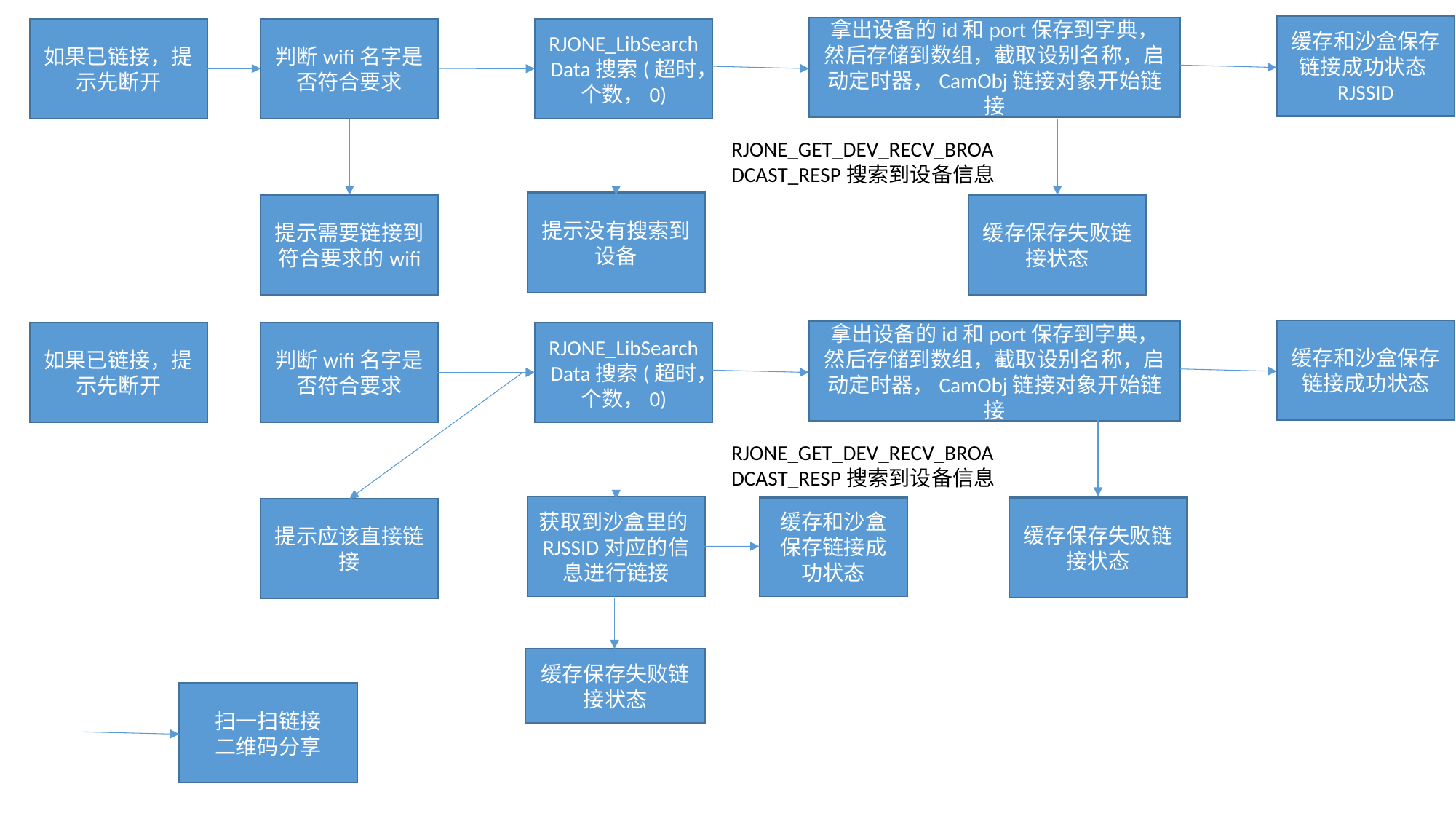

缓存和沙盒保存链接成功状态RJSSID
拿出设备的id和port保存到字典，然后存储到数组，截取设别名称，启动定时器，CamObj链接对象开始链接
如果已链接，提示先断开
判断wifi名字是否符合要求
RJONE_LibSearchData搜索(超时，个数，0)
RJONE_GET_DEV_RECV_BROADCAST_RESP搜索到设备信息
提示没有搜索到设备
提示需要链接到符合要求的wifi
缓存保存失败链接状态
缓存和沙盒保存链接成功状态
拿出设备的id和port保存到字典，然后存储到数组，截取设别名称，启动定时器，CamObj链接对象开始链接
如果已链接，提示先断开
判断wifi名字是否符合要求
RJONE_LibSearchData搜索(超时，个数，0)
RJONE_GET_DEV_RECV_BROADCAST_RESP搜索到设备信息
获取到沙盒里的RJSSID对应的信息进行链接
缓存和沙盒保存链接成功状态
缓存保存失败链接状态
提示应该直接链接
缓存保存失败链接状态
扫一扫链接
二维码分享